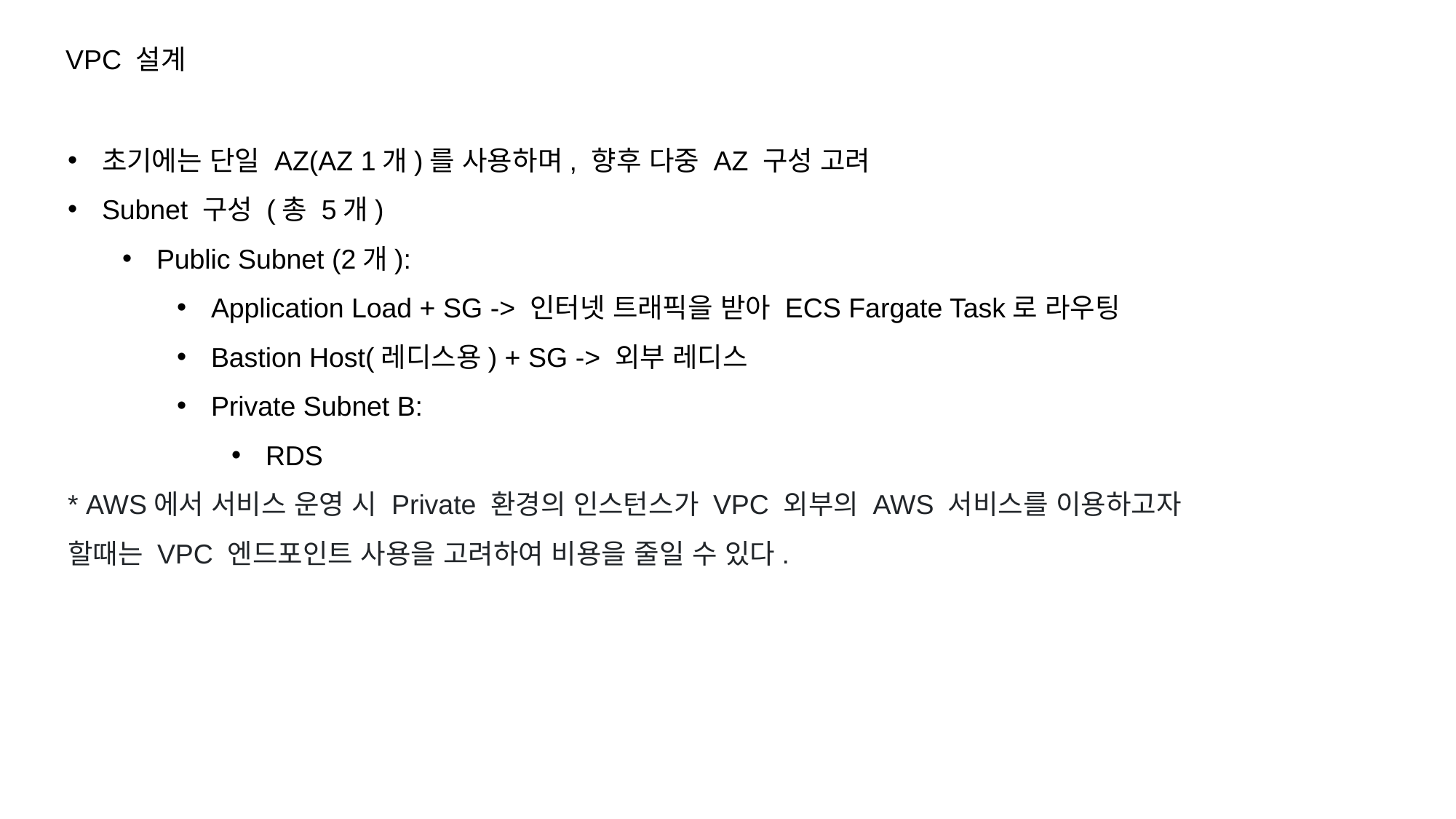

VPC 설계
초기에는 단일 AZ(AZ 1개)를 사용하며, 향후 다중 AZ 구성 고려
Subnet 구성 (총 5개)
Public Subnet (2개):
Application Load + SG -> 인터넷 트래픽을 받아 ECS Fargate Task로 라우팅
Bastion Host(레디스용) + SG -> 외부 레디스
Private Subnet B:
RDS
* AWS에서 서비스 운영 시 Private 환경의 인스턴스가 VPC 외부의 AWS 서비스를 이용하고자 할때는 VPC 엔드포인트 사용을 고려하여 비용을 줄일 수 있다.